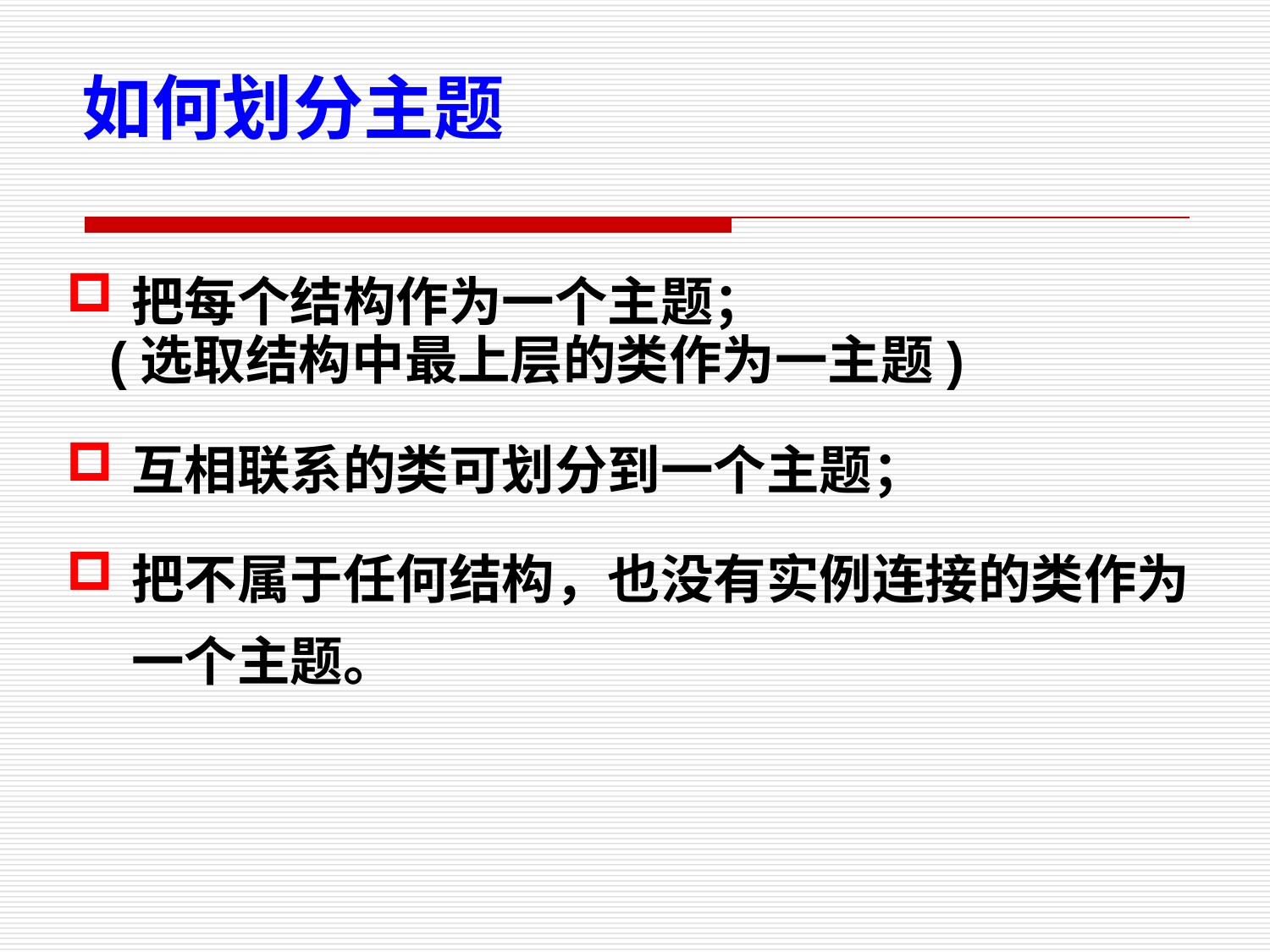

如何划分主题
把每个结构作为一个主题；
   (选取结构中最上层的类作为一主题)
互相联系的类可划分到一个主题；
把不属于任何结构，也没有实例连接的类作为一个主题。